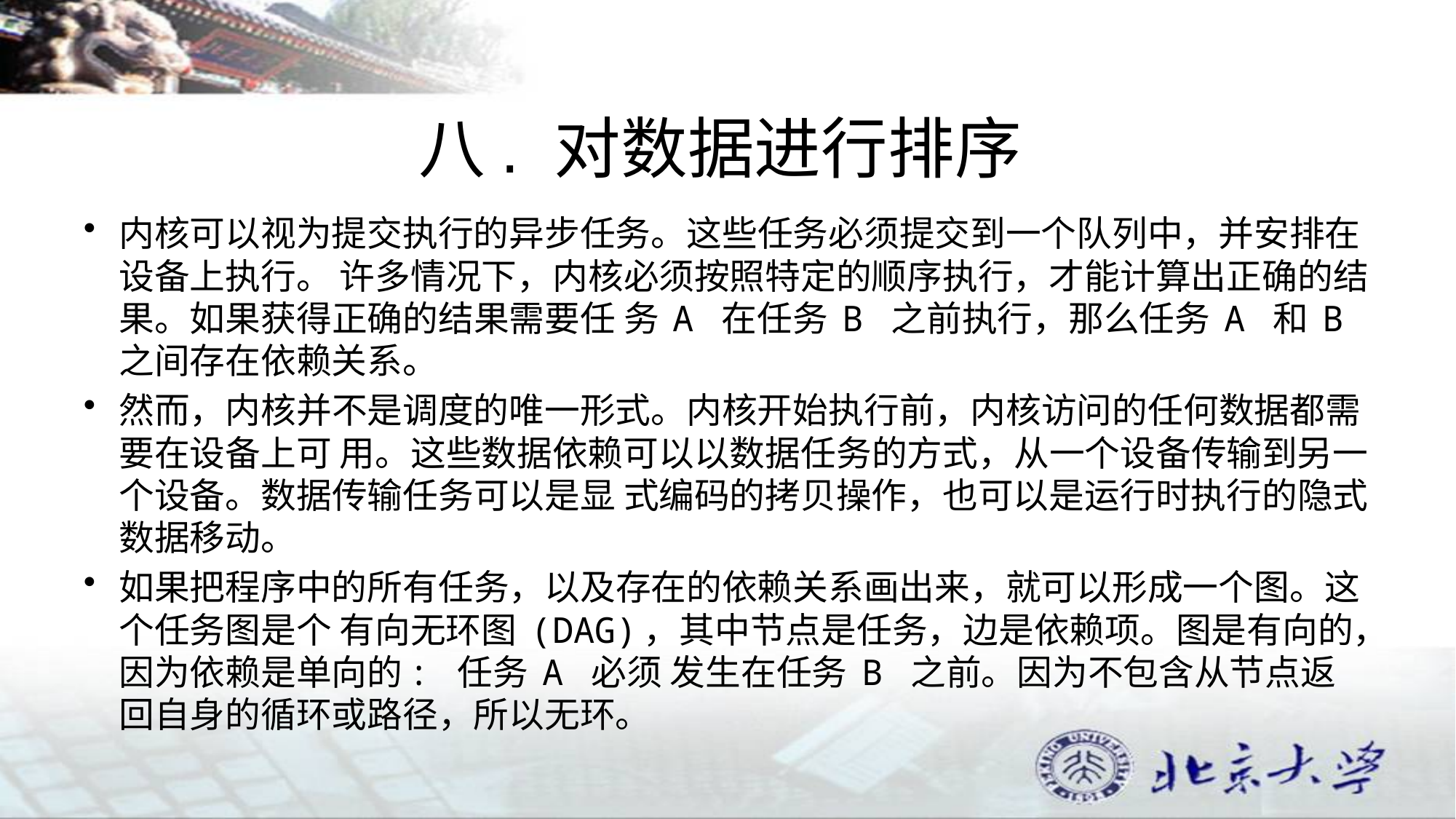

# 八. 对数据进行排序
内核可以视为提交执行的异步任务。这些任务必须提交到一个队列中，并安排在设备上执行。 许多情况下，内核必须按照特定的顺序执行，才能计算出正确的结果。如果获得正确的结果需要任 务 A 在任务 B 之前执行，那么任务 A 和 B 之间存在依赖关系。
然而，内核并不是调度的唯一形式。内核开始执行前，内核访问的任何数据都需要在设备上可 用。这些数据依赖可以以数据任务的方式，从一个设备传输到另一个设备。数据传输任务可以是显 式编码的拷贝操作，也可以是运行时执行的隐式数据移动。
如果把程序中的所有任务，以及存在的依赖关系画出来，就可以形成一个图。这个任务图是个 有向无环图 (DAG)，其中节点是任务，边是依赖项。图是有向的，因为依赖是单向的: 任务 A 必须 发生在任务 B 之前。因为不包含从节点返回自身的循环或路径，所以无环。